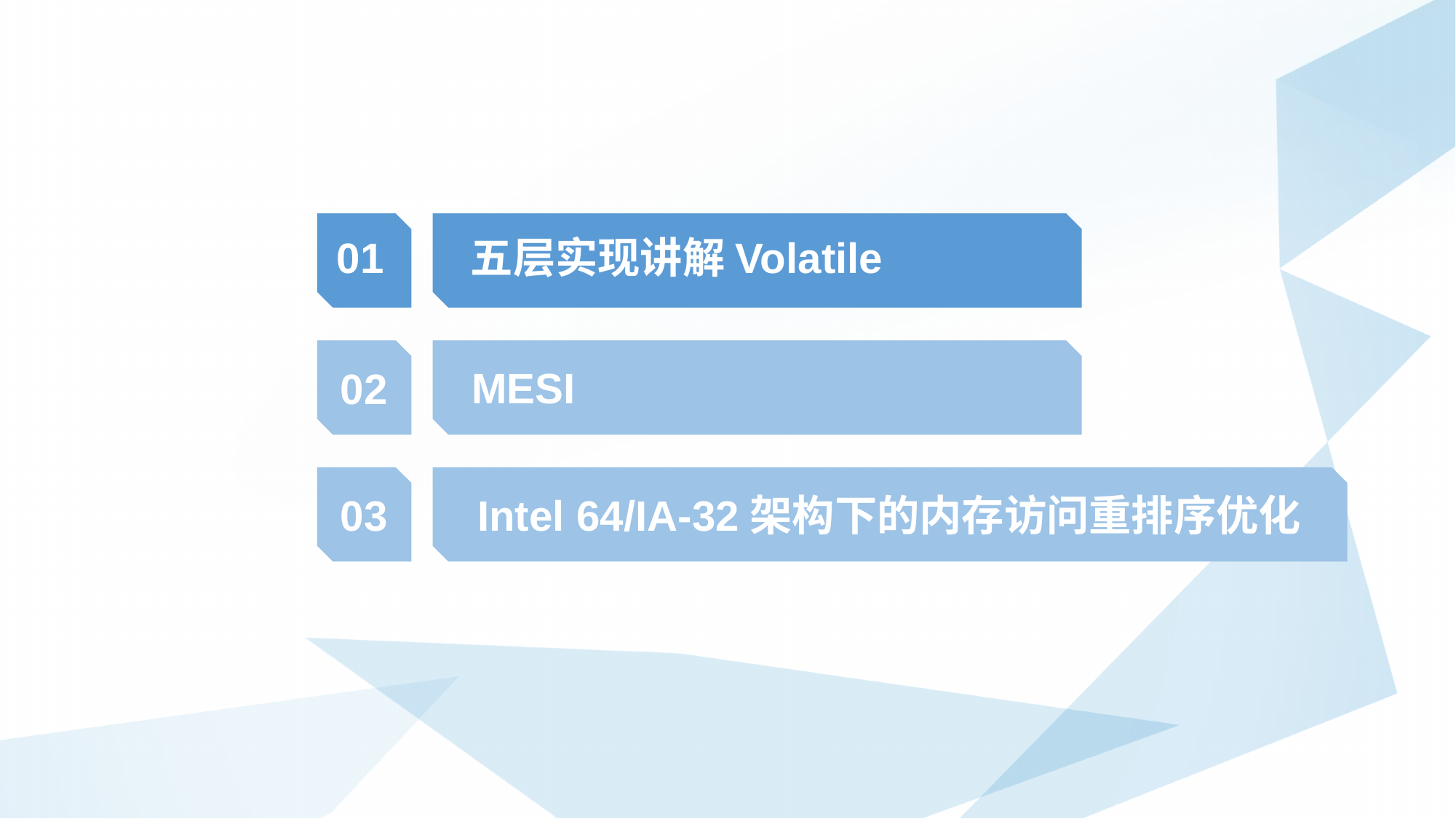

01
五层实现讲解Volatile

MESI
02

03
Intel 64/IA-32架构下的内存访问重排序优化